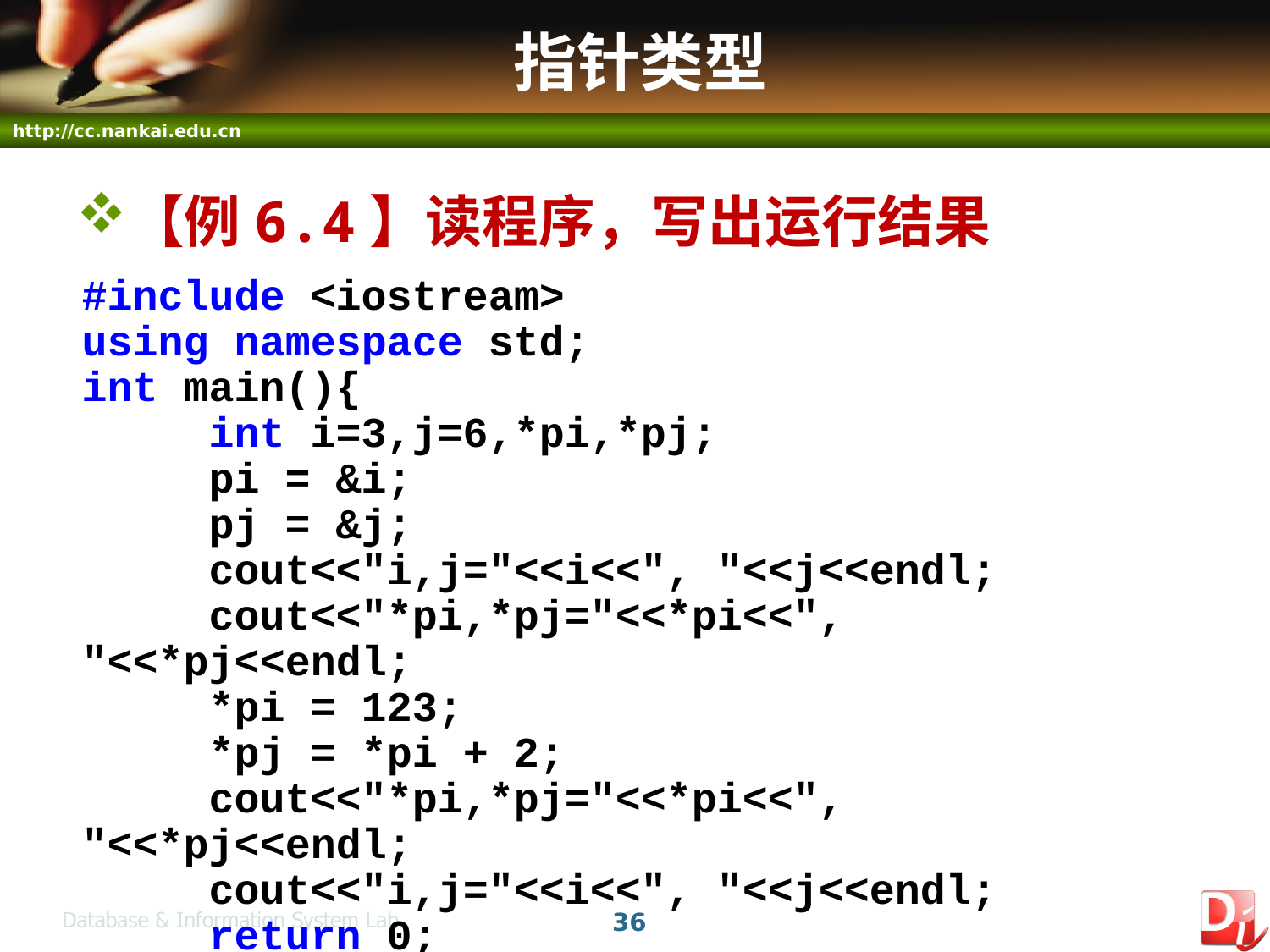

# 指针类型
【例6.4】读程序，写出运行结果

#include <iostream>
using namespace std;
int main(){
	int i=3,j=6,*pi,*pj;
	pi = &i;
	pj = &j;
	cout<<"i,j="<<i<<", "<<j<<endl;
	cout<<"*pi,*pj="<<*pi<<", "<<*pj<<endl;
	*pi = 123;
	*pj = *pi + 2;
	cout<<"*pi,*pj="<<*pi<<", "<<*pj<<endl;
	cout<<"i,j="<<i<<", "<<j<<endl;
	return 0;
}
36
Database & Information System Lab